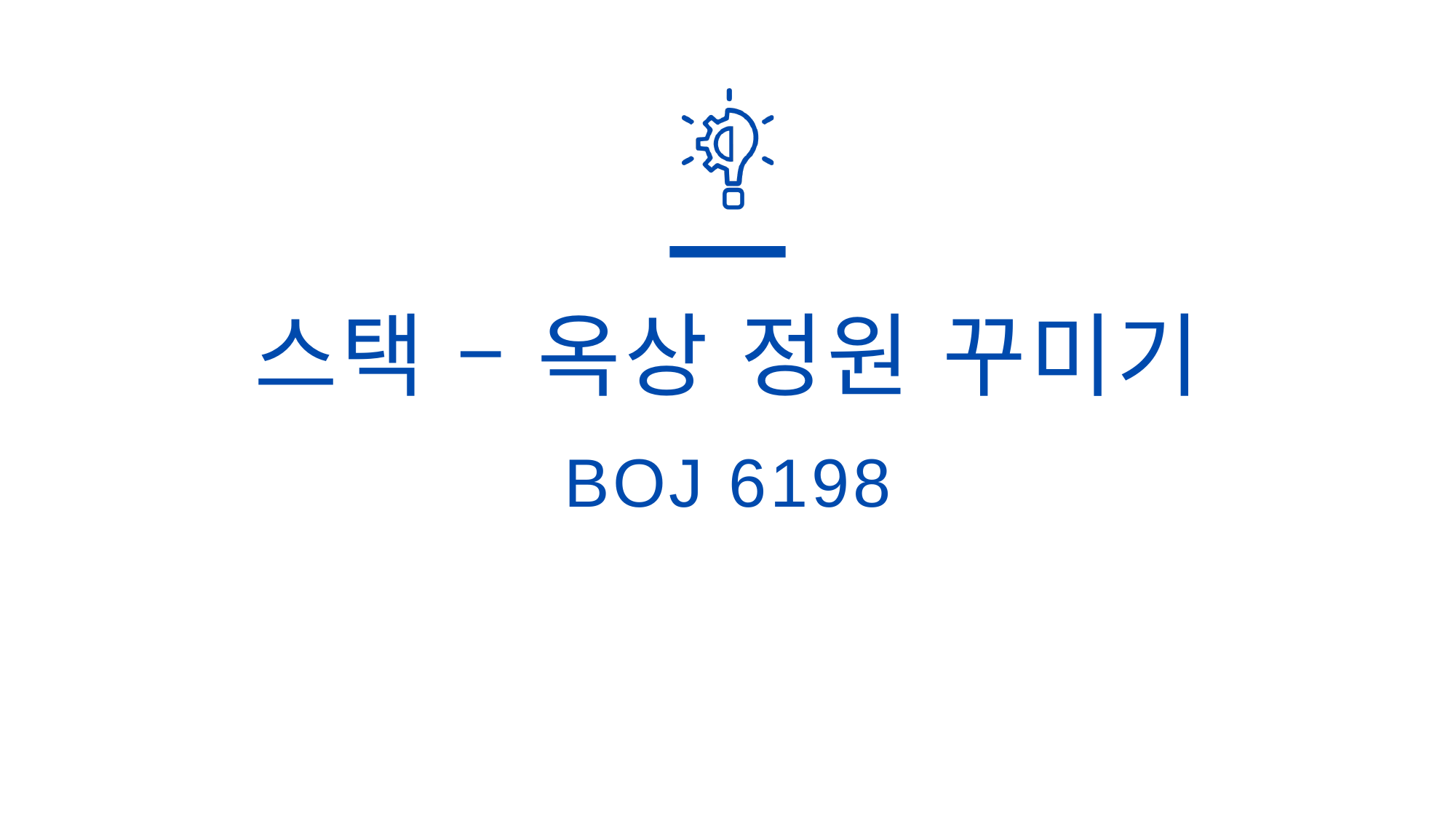

스택 – 옥상 정원 꾸미기
BOJ 6198